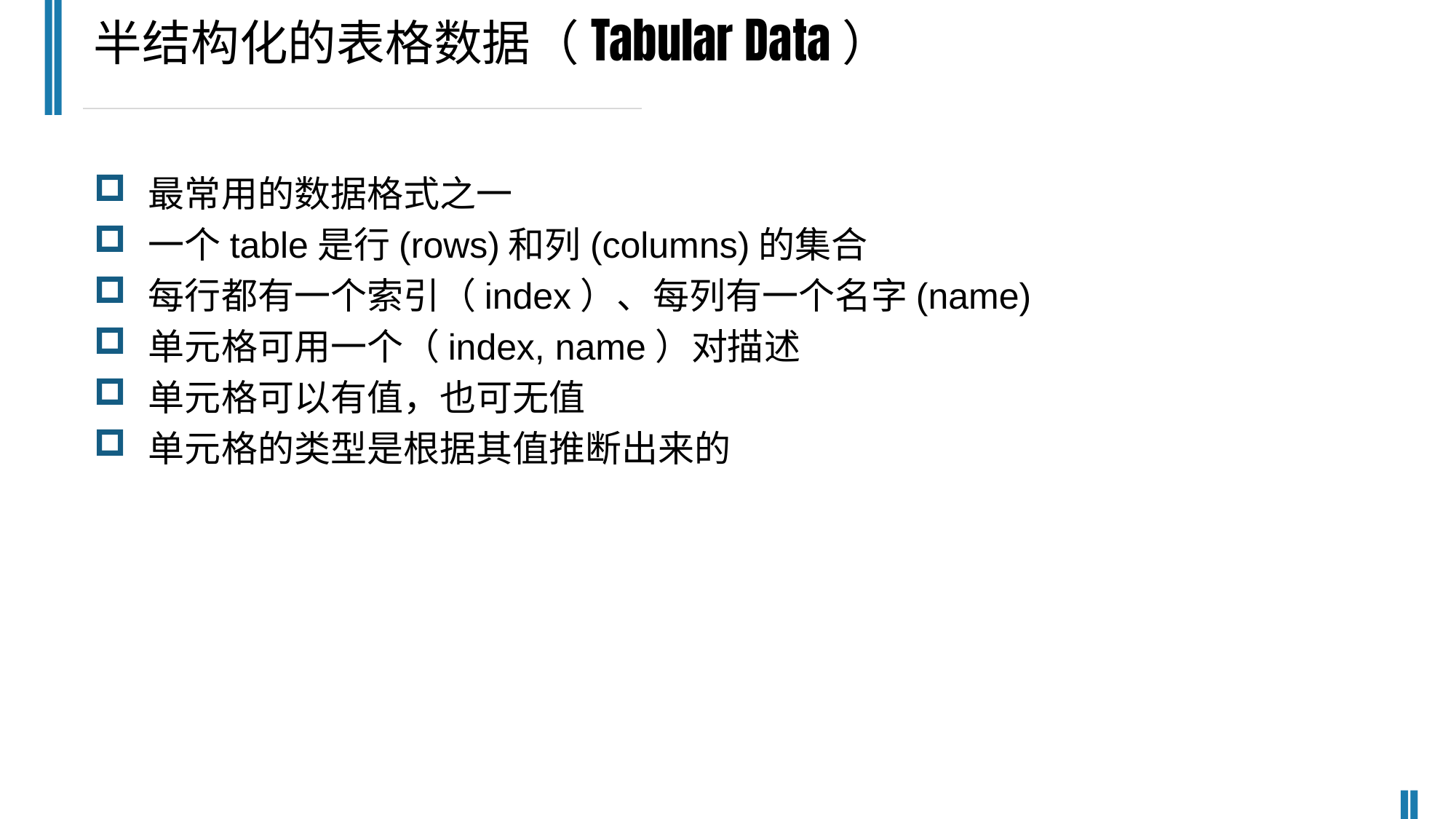

半结构化的表格数据（Tabular Data）

最常用的数据格式之一
一个table是行(rows)和列(columns)的集合
每行都有一个索引（index）、每列有一个名字(name)
单元格可用一个（index, name）对描述
单元格可以有值，也可无值
单元格的类型是根据其值推断出来的